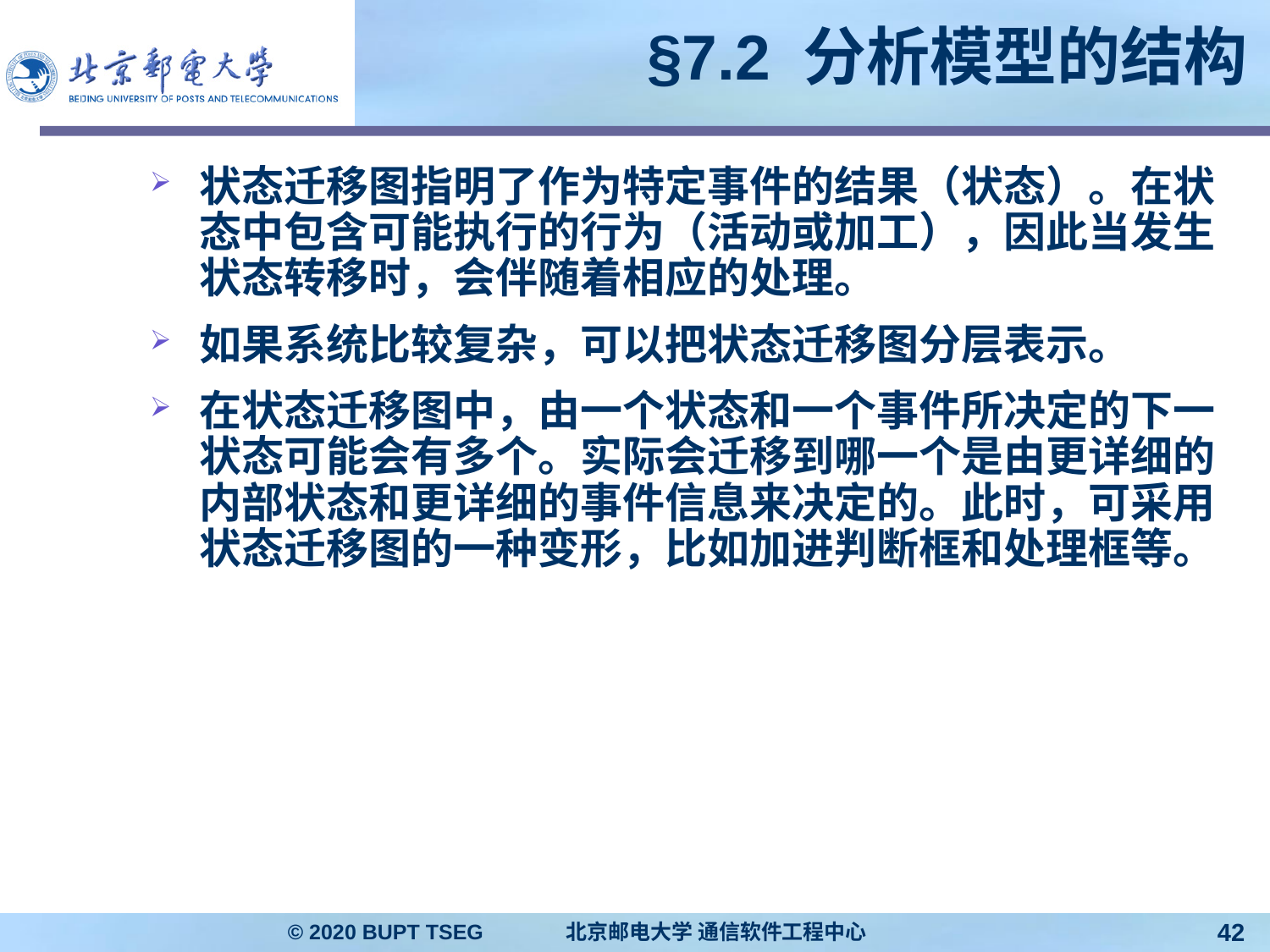

# §7.2 分析模型的结构
状态迁移图指明了作为特定事件的结果（状态）。在状态中包含可能执行的行为（活动或加工），因此当发生状态转移时，会伴随着相应的处理。
如果系统比较复杂，可以把状态迁移图分层表示。
在状态迁移图中，由一个状态和一个事件所决定的下一状态可能会有多个。实际会迁移到哪一个是由更详细的内部状态和更详细的事件信息来决定的。此时，可采用状态迁移图的一种变形，比如加进判断框和处理框等。
© 2020 BUPT TSEG             北京邮电大学 通信软件工程中心